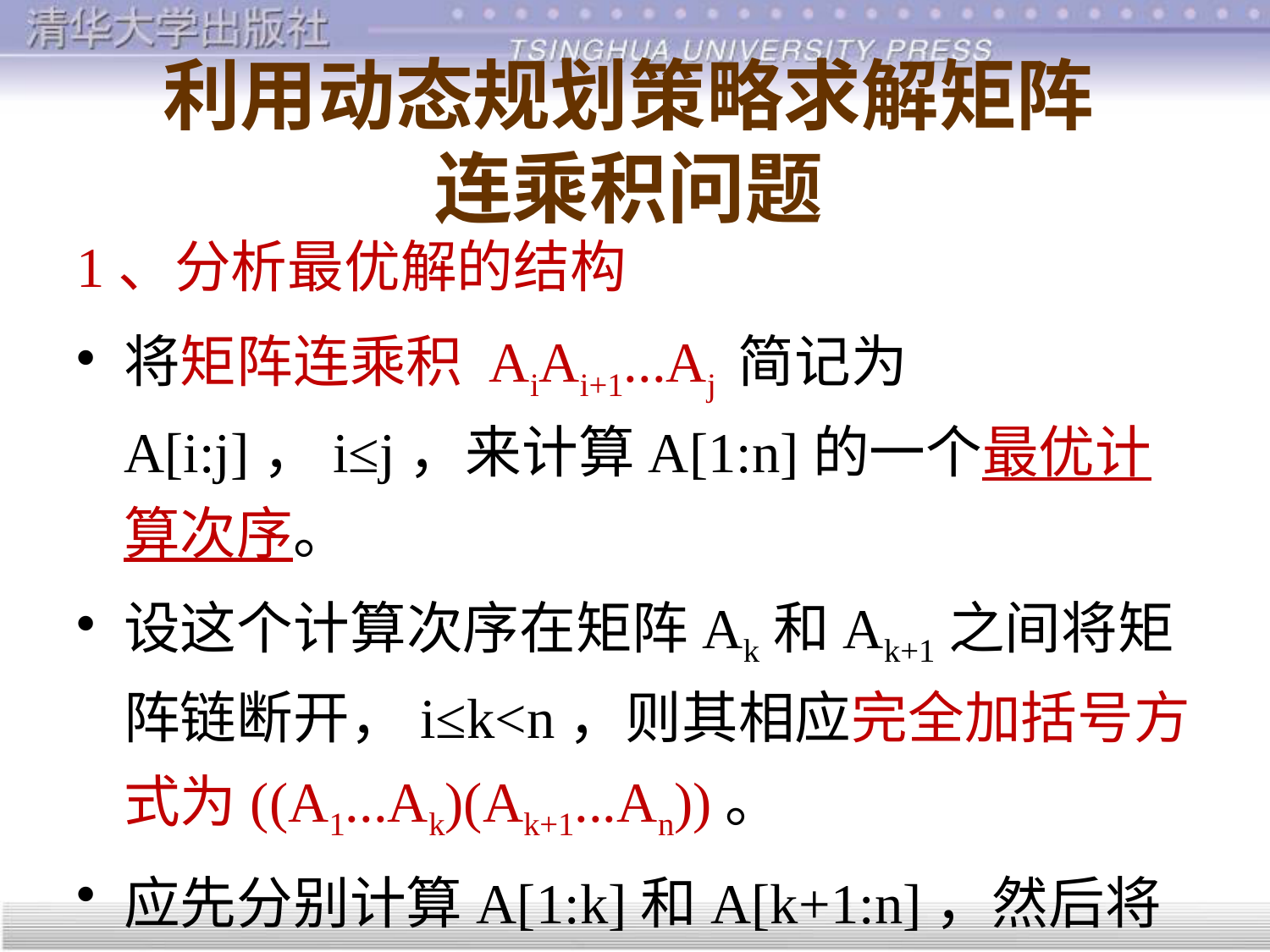

# 利用动态规划策略求解矩阵 连乘积问题
1、分析最优解的结构
将矩阵连乘积 AiAi+1...Aj 简记为A[i:j]，i≤j，来计算A[1:n]的一个最优计算次序。
设这个计算次序在矩阵Ak和Ak+1之间将矩阵链断开，i≤k<n，则其相应完全加括号方式为((A1...Ak)(Ak+1...An))。
应先分别计算A[1:k]和A[k+1:n]，然后将计算结果相乘得到A[1:n]。
24